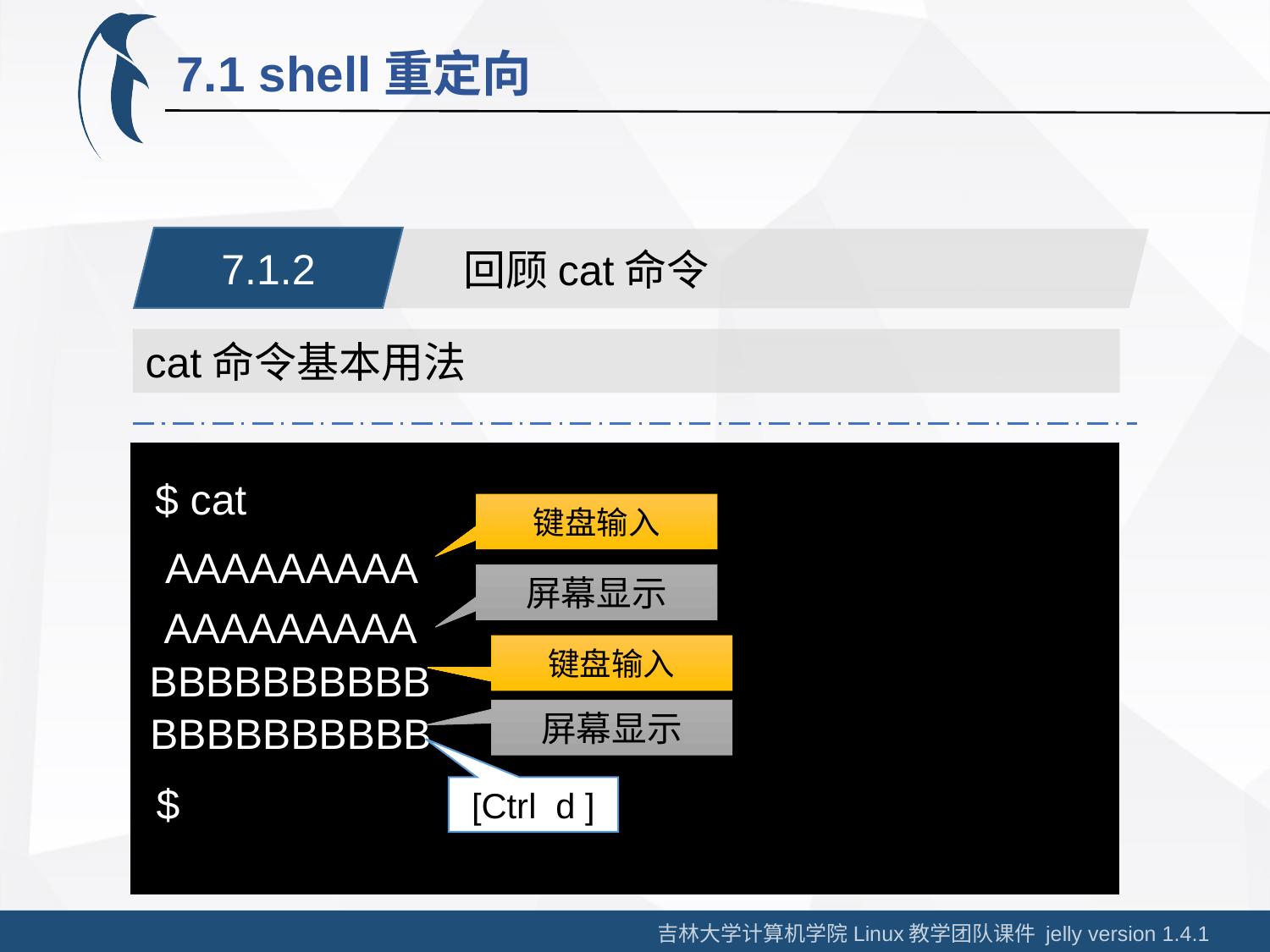

7.1 shell重定向
7.1.2
回顾cat命令
cat命令基本用法
$ cat

键盘输入
AAAAAAAAA
屏幕显示
AAAAAAAAA
BBBBBBBBBB
键盘输入
BBBBBBBBBB
屏幕显示
$
[Ctrl  d ]